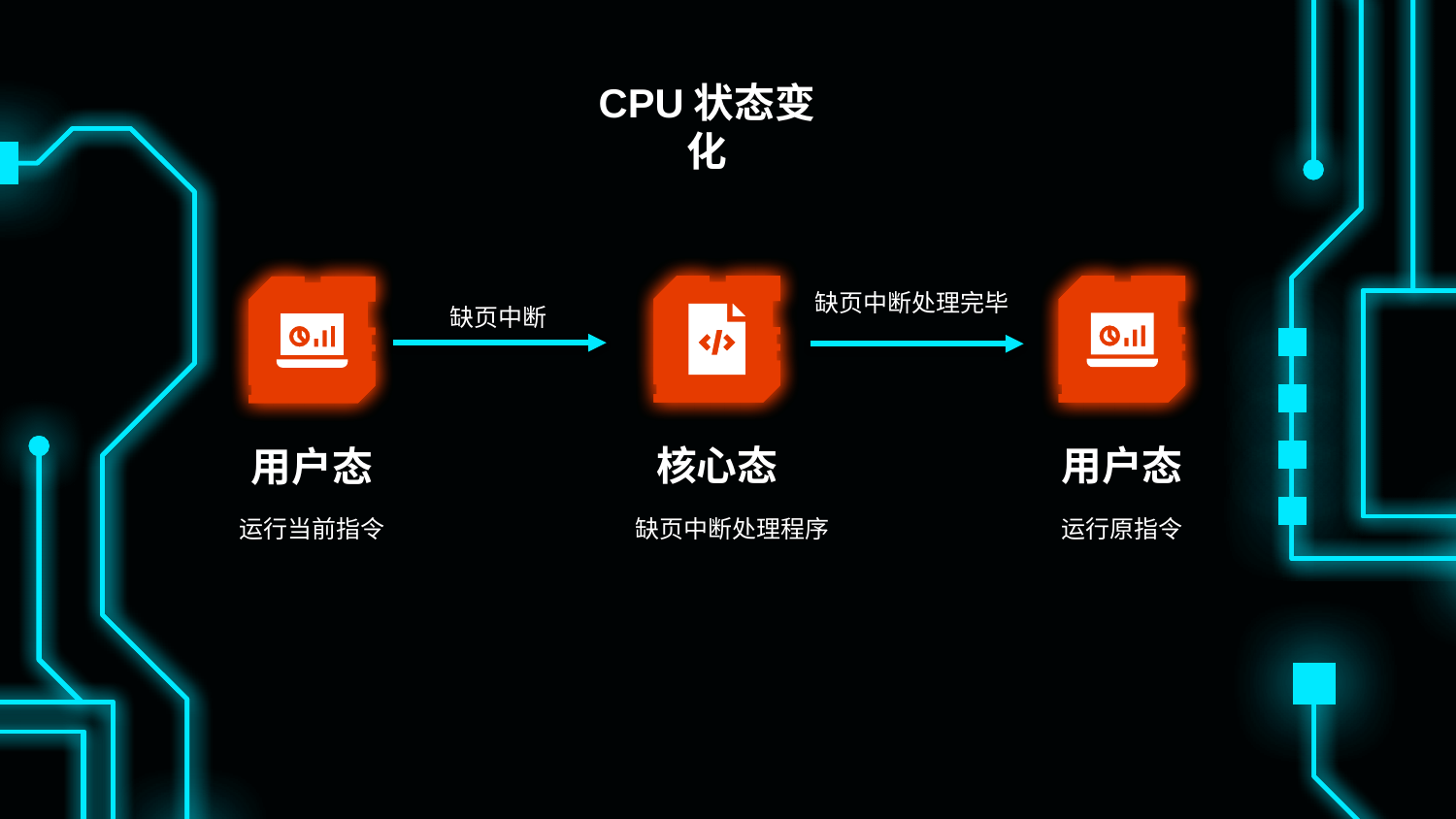

# CPU状态变化

缺页中断处理完毕
缺页中断

核心态
用户态
用户态
缺页中断处理程序
运行原指令
运行当前指令